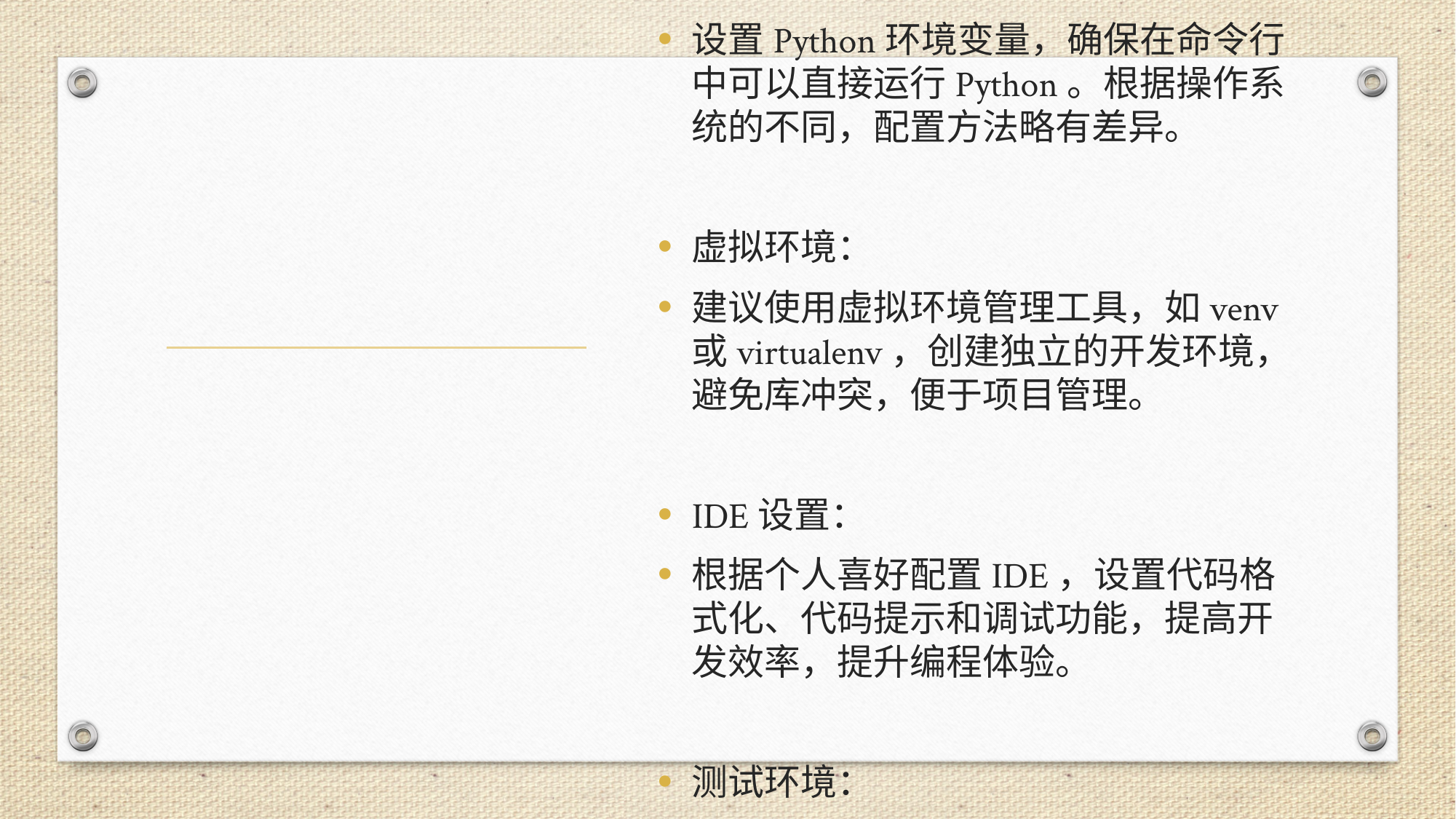

环境准备：
确保计算机上安装了Python，并配置好相关的开发工具。推荐使用Anaconda或PyCharm等IDE，简化开发流程。

依赖安装：
根据项目需要安装相关的Python库，如NumPy、Pandas等。使用pip或conda命令进行安装，确保依赖项完整。

路径配置：
设置Python环境变量，确保在命令行中可以直接运行Python。根据操作系统的不同，配置方法略有差异。

虚拟环境：
建议使用虚拟环境管理工具，如venv或virtualenv，创建独立的开发环境，避免库冲突，便于项目管理。

IDE设置：
根据个人喜好配置IDE，设置代码格式化、代码提示和调试功能，提高开发效率，提升编程体验。

测试环境：
搭建测试环境，确保代码在不同环境下的兼容性。使用pytest等测试框架进行单元测试和集成测试。

常见问题：
解决环境搭建中可能遇到的问题，如库版本不兼容、路径错误等。查阅文档或在线社区获取帮助。

学习资源：
推荐使用官方文档、在线课程和编程书籍等资源，提升Python编程能力，掌握更多实用技巧。
#